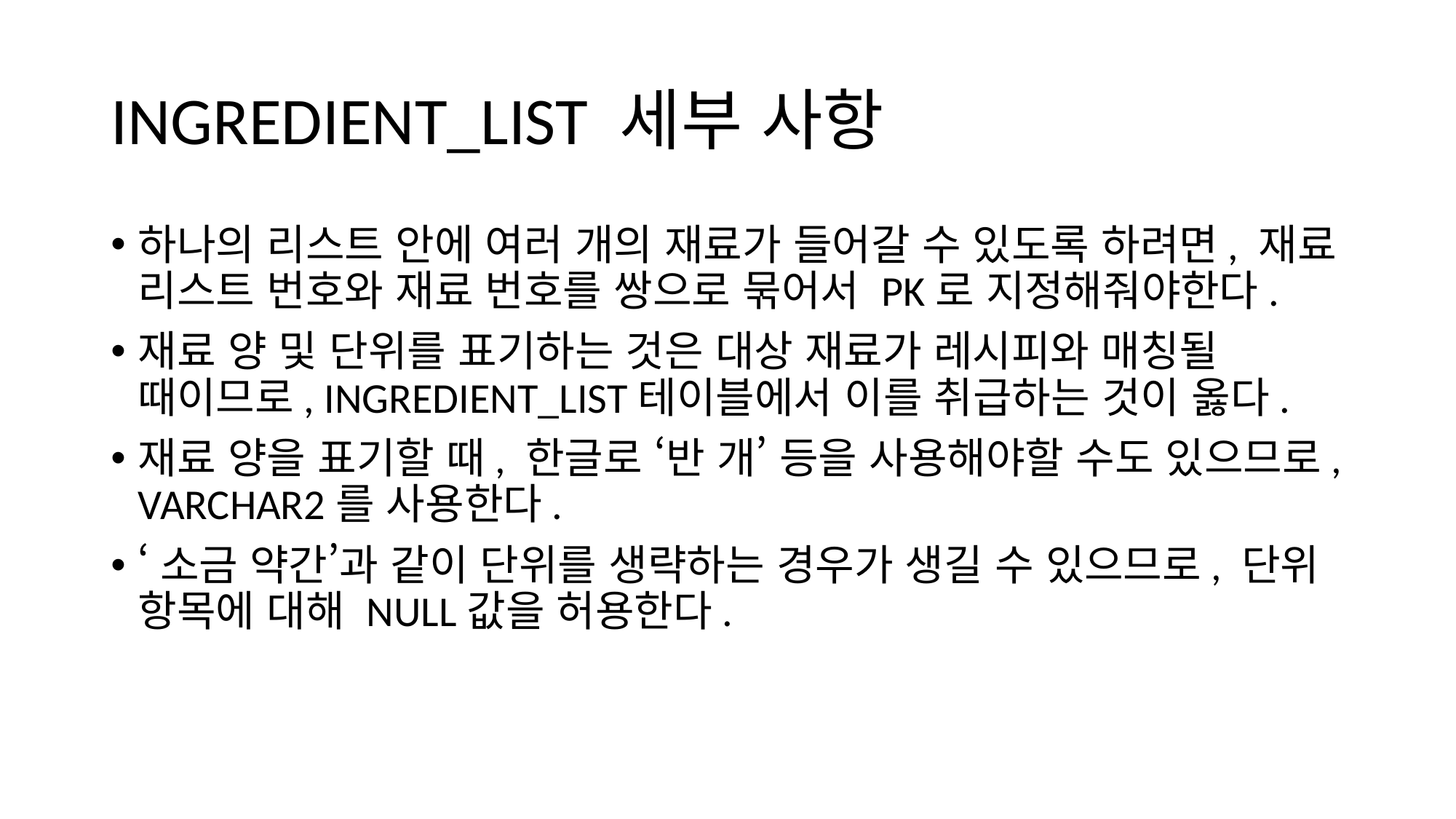

# INGREDIENT_LIST 세부 사항
하나의 리스트 안에 여러 개의 재료가 들어갈 수 있도록 하려면, 재료 리스트 번호와 재료 번호를 쌍으로 묶어서 PK로 지정해줘야한다.
재료 양 및 단위를 표기하는 것은 대상 재료가 레시피와 매칭될 때이므로, INGREDIENT_LIST테이블에서 이를 취급하는 것이 옳다.
재료 양을 표기할 때, 한글로 ‘반 개’ 등을 사용해야할 수도 있으므로, VARCHAR2를 사용한다.
‘소금 약간’과 같이 단위를 생략하는 경우가 생길 수 있으므로, 단위 항목에 대해 NULL값을 허용한다.